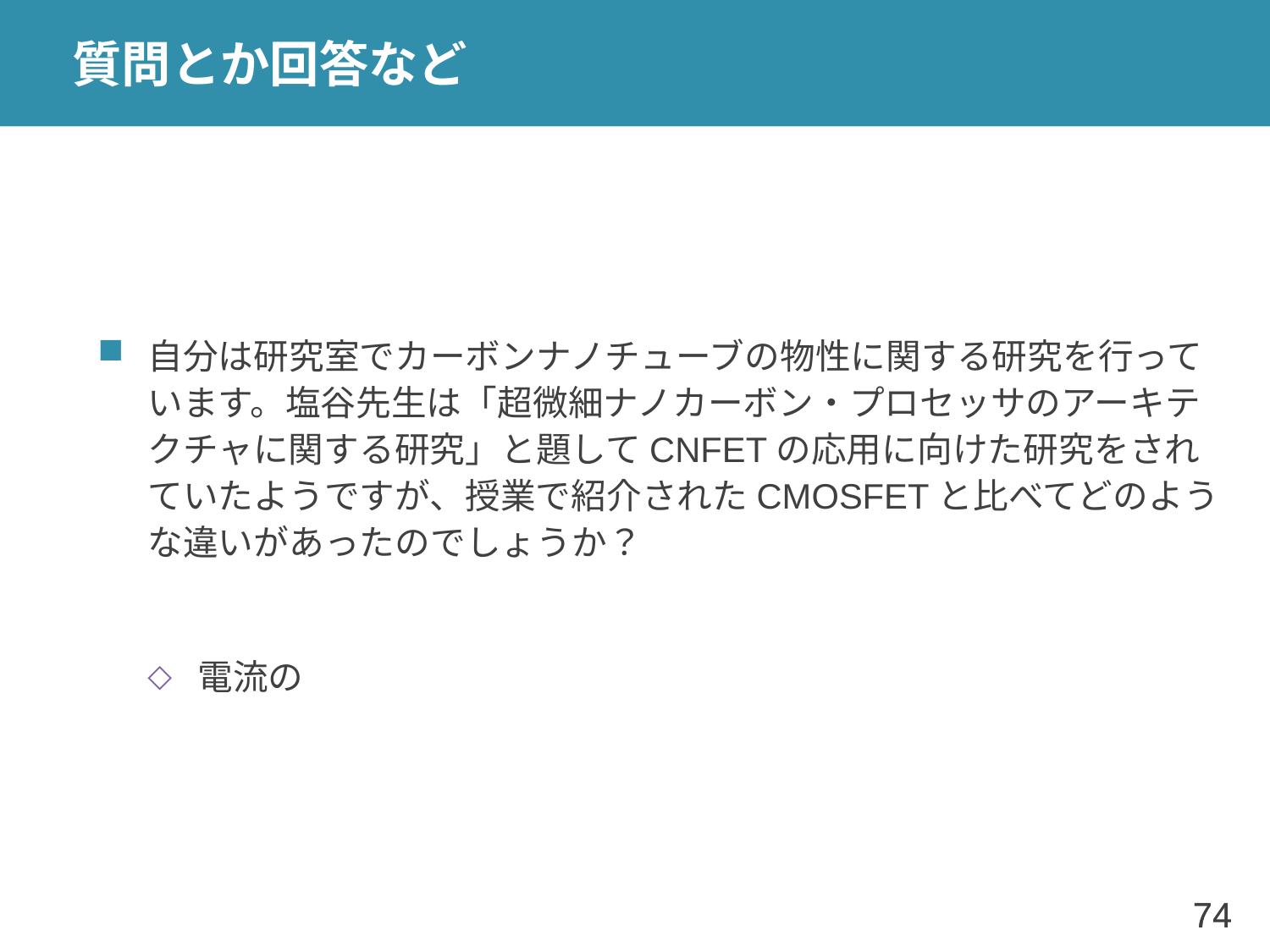

# 質問とか回答など
自分は研究室でカーボンナノチューブの物性に関する研究を行っています。塩谷先生は「超微細ナノカーボン・プロセッサのアーキテクチャに関する研究」と題してCNFETの応用に向けた研究をされていたようですが、授業で紹介されたCMOSFETと比べてどのような違いがあったのでしょうか？

電流の